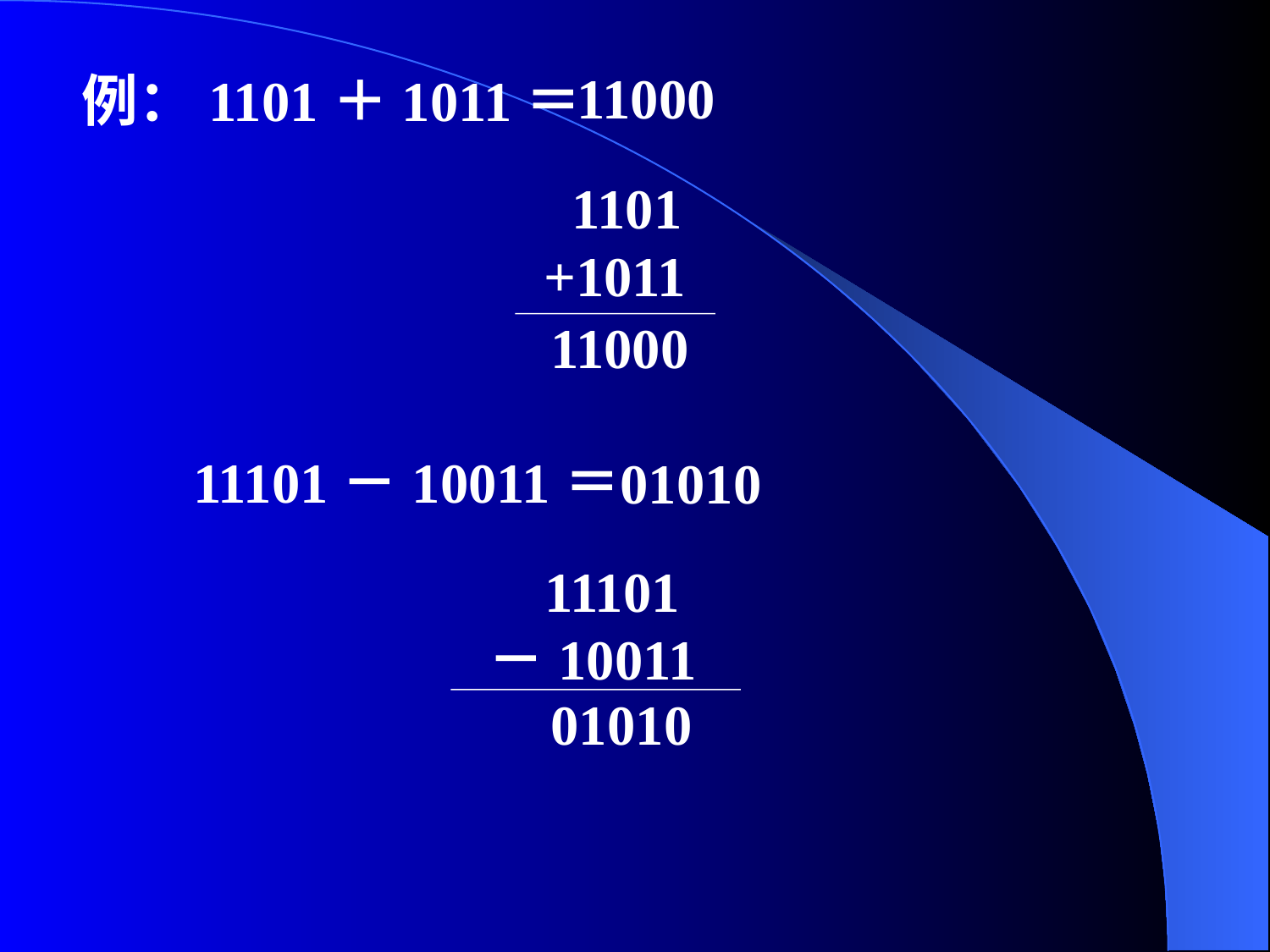

11000
例：1101＋1011＝
  1101
+1011

11000
11101－10011＝
01010
    11101
－10011

01010